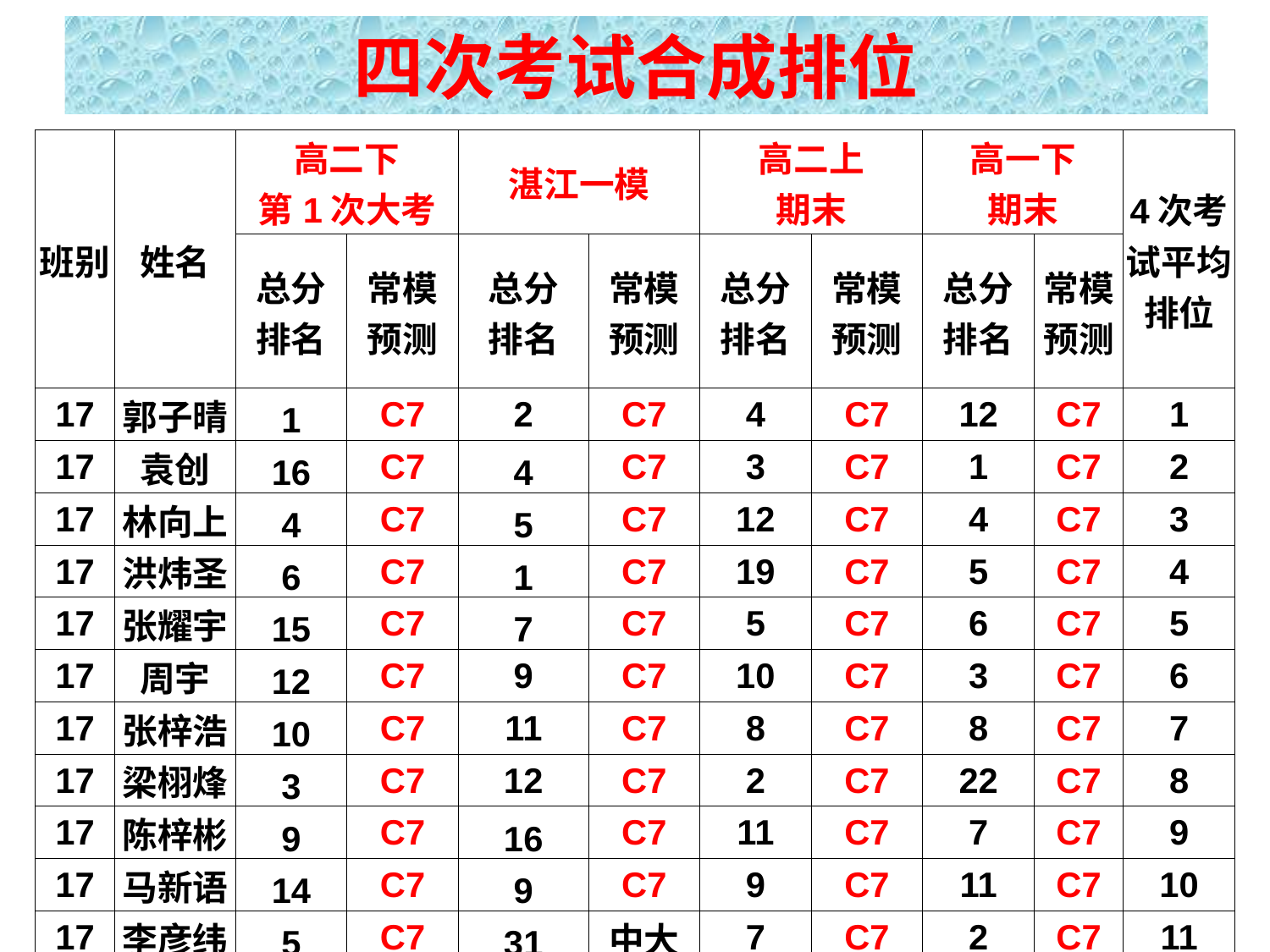

# 四次考试合成排位
| 班别 | 姓名 | 高二下 第1次大考 |  | 湛江一模 |  | 高二上 期末 |  | 高一下 期末 |  | 4次考试平均排位 |
| --- | --- | --- | --- | --- | --- | --- | --- | --- | --- | --- |
|  |  | 总分 排名 | 常模 预测 | 总分 排名 | 常模 预测 | 总分 排名 | 常模 预测 | 总分 排名 | 常模预测 |  |
| 17 | 郭子晴 | 1 | C7 | 2 | C7 | 4 | C7 | 12 | C7 | 1 |
| 17 | 袁创 | 16 | C7 | 4 | C7 | 3 | C7 | 1 | C7 | 2 |
| 17 | 林向上 | 4 | C7 | 5 | C7 | 12 | C7 | 4 | C7 | 3 |
| 17 | 洪炜圣 | 6 | C7 | 1 | C7 | 19 | C7 | 5 | C7 | 4 |
| 17 | 张耀宇 | 15 | C7 | 7 | C7 | 5 | C7 | 6 | C7 | 5 |
| 17 | 周宇 | 12 | C7 | 9 | C7 | 10 | C7 | 3 | C7 | 6 |
| 17 | 张梓浩 | 10 | C7 | 11 | C7 | 8 | C7 | 8 | C7 | 7 |
| 17 | 梁栩烽 | 3 | C7 | 12 | C7 | 2 | C7 | 22 | C7 | 8 |
| 17 | 陈梓彬 | 9 | C7 | 16 | C7 | 11 | C7 | 7 | C7 | 9 |
| 17 | 马新语 | 14 | C7 | 9 | C7 | 9 | C7 | 11 | C7 | 10 |
| 17 | 李彦纬 | 5 | C7 | 31 | 中大 | 7 | C7 | 2 | C7 | 11 |
| 17 | 黄远之 | 17 | C7 | 21 | C7 | 1 | C7 | 15 | C7 | 12 |
| 17 | 谢博文 | 7 | C7 | 26 | 中大 | 16 | C7 | 10 | C7 | 13 |
| 17 | 陈炜倩 | 18 | C7 | 25 | C7 | 15 | C7 | 13 | C7 | 14 |
| 17 | 龙彦宇 | 34 | 中大 | 8 | C7 | 23 | C7 | 9 | C7 | 15 |